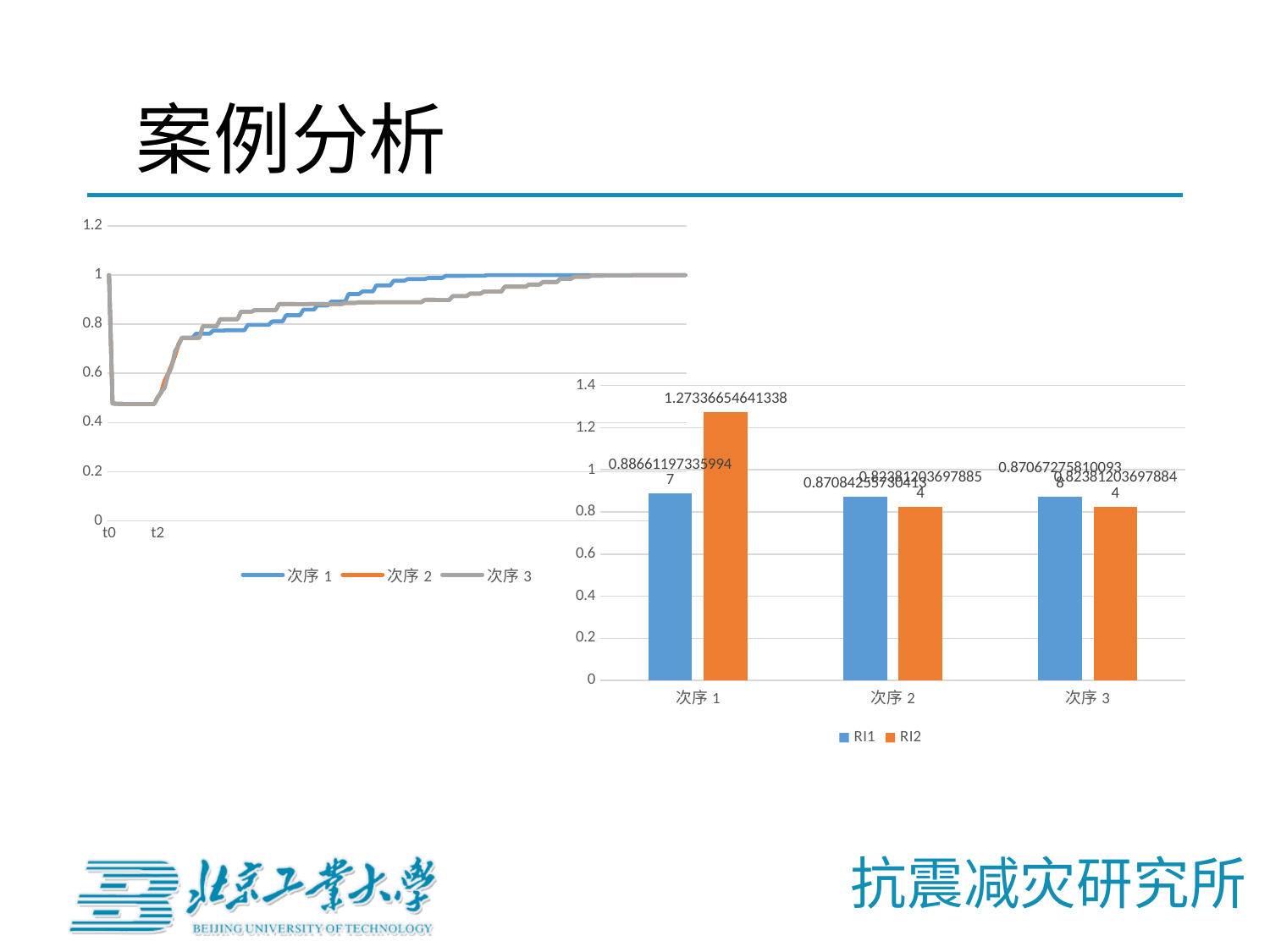

# 案例分析

### Chart

| Category | 次序1 | 次序2 | 次序3 |
|---|---|---|---|
| t0 | 1.0 | 1.0 | 1.0 |
| t1 | 0.477530721783254 | 0.477530721783254 | 0.477530721783254 |
|  | 0.476428939598921 | 0.476428939598921 | 0.476428939598921 |
|  | 0.475878675844123 | 0.475878675844123 | 0.475878675844123 |
|  | 0.475604860506816 | 0.475604860506816 | 0.475604860506816 |
|  | 0.47547055087231 | 0.47547055087231 | 0.47547055087231 |
|  | 0.475408270548594 | 0.475408270548594 | 0.475408270548594 |
|  | 0.475384768424718 | 0.475384768424718 | 0.475384768424718 |
|  | 0.475380089434086 | 0.475380089434086 | 0.475380089434086 |
|  | 0.475379887864382 | 0.475379887864382 | 0.475379887864382 |
|  | 0.475379887596517 | 0.475379887596517 | 0.475379887596517 |
|  | 0.475379887385175 | 0.475379887385175 | 0.475379887385175 |
|  | 0.475379887460735 | 0.475379887460735 | 0.475379887460735 |
|  | 0.475379887729039 | 0.475379887729039 | 0.475379887729039 |
| t2 | 0.502307219114369 | 0.502307219114369 | 0.499559348439736 |
|  | 0.521933113730046 | 0.521933113730046 | 0.525191001835465 |
|  | 0.569630277905652 | 0.569630277905652 | 0.540371192533383 |
|  | 0.598410296446636 | 0.598410296446636 | 0.593756911064683 |
|  | 0.633503833853898 | 0.633503833853898 | 0.625049256461751 |
|  | 0.671507299039089 | 0.671507299039089 | 0.690856839671886 |
|  | 0.718970867834624 | 0.718970867834624 | 0.713429423936915 |
| t3 | 0.74451682034526 | 0.74451682034526 | 0.744548783801259 |
|  | 0.744516818713609 | 0.744516818713609 | 0.74451692071084 |
|  | 0.744516818713637 | 0.744516818713637 | 0.744516818714672 |
|  | 0.744516818713613 | 0.744516818713613 | 0.744516818713671 |
|  | 0.761464566282376 | 0.744516818713678 | 0.744516818713592 |
|  | 0.761464566281931 | 0.7445168187137 | 0.744516818713523 |
|  | 0.761464566281957 | 0.791596768294076 | 0.791596768294072 |
|  | 0.76146456628195 | 0.791590473187634 | 0.791590473187603 |
|  | 0.761464566281897 | 0.791590472238014 | 0.791590472238058 |
|  | 0.774482397507457 | 0.791590472238067 | 0.791590472237986 |
|  | 0.774482389672381 | 0.791590472238022 | 0.791590472238025 |
|  | 0.774482389672236 | 0.820284810380628 | 0.820284810380608 |
|  | 0.774482389672302 | 0.820284618842102 | 0.820284618842119 |
|  | 0.775973792414909 | 0.820284618834724 | 0.820284618834699 |
|  | 0.77597379241483 | 0.820284618834667 | 0.820284618834679 |
|  | 0.775973792414825 | 0.820284618834701 | 0.820284618834605 |
|  | 0.775973792414859 | 0.820284618834686 | 0.820284618834687 |
|  | 0.775973792414821 | 0.850953491669661 | 0.850953491669727 |
|  | 0.775973792414779 | 0.850953491693762 | 0.850953491693798 |
|  | 0.797647614830476 | 0.85095349169383 | 0.850953491693796 |
|  | 0.797647552069385 | 0.850953491693803 | 0.850953491693817 |
|  | 0.797647552069188 | 0.857695385699253 | 0.857695385699247 |
|  | 0.79764755206925 | 0.857695382046585 | 0.857695382046548 |
|  | 0.797647552069237 | 0.857695382046551 | 0.857695382046534 |
|  | 0.797647552069318 | 0.857695382046533 | 0.857695382046539 |
|  | 0.797647552069283 | 0.857695382046518 | 0.857695382046544 |
|  | 0.811693109165519 | 0.857695382046529 | 0.857695382046539 |
|  | 0.811693109151713 | 0.857695382046535 | 0.857695382046513 |
|  | 0.811693109151681 | 0.882183851372964 | 0.882183851372978 |
|  | 0.811693109151782 | 0.882183851368083 | 0.882183851368072 |
|  | 0.836685785744322 | 0.882183851368067 | 0.882183851368058 |
|  | 0.836686212181439 | 0.88218385136811 | 0.882183851368079 |
|  | 0.836686213160601 | 0.882183851368068 | 0.882183851368069 |
|  | 0.836686213160476 | 0.881833808726859 | 0.881833808726845 |
|  | 0.836686213160544 | 0.881833977858436 | 0.881833977858464 |
|  | 0.859448944994083 | 0.881833977878868 | 0.881833977878855 |
|  | 0.859448944977993 | 0.881833977878885 | 0.881833977878847 |
|  | 0.859448944977929 | 0.882965254112692 | 0.882965254112684 |
|  | 0.859448944978031 | 0.882964508899094 | 0.882964508899072 |
|  | 0.876515688490307 | 0.88296450883692 | 0.882964508836932 |
|  | 0.876516006627444 | 0.882964508836948 | 0.882964508836965 |
|  | 0.876516006643166 | 0.882108268615222 | 0.882108268615192 |
|  | 0.876516006643033 | 0.882108087225892 | 0.882108087225893 |
|  | 0.892132810727732 | 0.882108087219457 | 0.882108087219417 |
|  | 0.892132810958511 | 0.882108087219431 | 0.882108087219448 |
|  | 0.892132810958474 | 0.882108087219498 | 0.882108087219389 |
|  | 0.892132810958551 | 0.882108087219424 | 0.882108087219492 |
|  | 0.892132810958466 | 0.886919375491749 | 0.886919375491739 |
|  | 0.922987521882 | 0.886920349768954 | 0.886920349768957 |
|  | 0.92298743547264 | 0.886920350314599 | 0.886920350314602 |
|  | 0.92298743547252 | 0.886920350314609 | 0.886920350314604 |
|  | 0.922987435472576 | 0.889372368594019 | 0.889372368594029 |
|  | 0.933457001850636 | 0.889372367437449 | 0.889372367437451 |
|  | 0.933457001850015 | 0.889372367437446 | 0.889372367437447 |
|  | 0.93345700185004 | 0.889372367437439 | 0.889372367437452 |
|  | 0.933457001850036 | 0.889372367437456 | 0.889372367437441 |
|  | 0.958161038169008 | 0.889752456165202 | 0.889752456165211 |
|  | 0.958159283035968 | 0.889750240319778 | 0.889750240319778 |
|  | 0.95815928271526 | 0.889750239820281 | 0.88975023982028 |
|  | 0.958159282715381 | 0.889750239820276 | 0.889750239820284 |
|  | 0.958159282715261 | 0.889750239820283 | 0.889750239820278 |
|  | 0.976785597208323 | 0.889857914310856 | 0.889857914310859 |
|  | 0.976785597206162 | 0.889857483495002 | 0.889857483495003 |
|  | 0.976785597206151 | 0.889857482762234 | 0.889857482762235 |
|  | 0.976785597206179 | 0.889857482762249 | 0.889857482762234 |
|  | 0.98369948200263 | 0.88982388094929 | 0.889823880949287 |
|  | 0.983699459331097 | 0.889815819729884 | 0.88981581972989 |
|  | 0.983699459330432 | 0.889816082878806 | 0.889816082878821 |
|  | 0.983699459330369 | 0.889816083033055 | 0.889816083033082 |
|  | 0.983699459330422 | 0.889816083033077 | 0.889816083033069 |
|  | 0.983699459330412 | 0.899267472997085 | 0.899267472997102 |
|  | 0.98842803458673 | 0.899263875312985 | 0.899263875312995 |
|  | 0.98842803448338 | 0.899263874803089 | 0.899263874803139 |
|  | 0.988428034483331 | 0.899263874803157 | 0.899263874803082 |
|  | 0.988428034483307 | 0.898422561527363 | 0.89842256152734 |
|  | 0.988428034483322 | 0.898422659908239 | 0.898422659908238 |
|  | 0.996840995878718 | 0.898422659944266 | 0.898422659944267 |
|  | 0.996840995854445 | 0.898422659944267 | 0.898422659944265 |
| t4 | 0.996840995854435 | 0.91474630710723 | 0.914746307107225 |
|  | 0.996840995854443 | 0.914746306575011 | 0.914746306575006 |
|  | 0.996840995854444 | 0.914746306575003 | 0.914746306575004 |
|  | 0.996840995854432 | 0.914746306575003 | 0.914746306575003 |
|  | 0.997367181132805 | 0.914746306575012 | 0.914746306575014 |
|  | 0.997367181400663 | 0.924487013880225 | 0.924487013880197 |
|  | 0.997367181400674 | 0.924487334978814 | 0.924487334978813 |
|  | 0.997367181400675 | 0.924487335004635 | 0.924487335004625 |
|  | 0.99736718140067 | 0.924487335004631 | 0.924487335004642 |
|  | 0.997367181400671 | 0.932918239386003 | 0.932918239386009 |
|  | 1.0 | 0.932918226257157 | 0.93291822625716 |
|  | 1.0 | 0.932918226257007 | 0.932918226257009 |
|  | 1.0 | 0.93291822625701 | 0.932918226257012 |
|  | 1.0 | 0.932918226257003 | 0.93291822625701 |
|  | 1.0 | 0.932918226257018 | 0.932918226257018 |
|  | 1.0 | 0.95272275599863 | 0.952722755998631 |
|  | 1.0 | 0.95272275597266 | 0.952722755972659 |
|  | 1.0 | 0.952722755972665 | 0.952722755972665 |
|  | 1.0 | 0.952722755972669 | 0.952722755972665 |
|  | 1.0 | 0.952722755972674 | 0.952722755972674 |
|  | 1.0 | 0.95272275597266 | 0.952722755972656 |
|  | 1.0 | 0.952722755972665 | 0.952722755972666 |
|  | 1.0 | 0.961610123461879 | 0.961610123461881 |
|  | 1.0 | 0.96161012320993 | 0.961610123209927 |
|  | 1.0 | 0.961610123209926 | 0.96161012320992 |
|  | 1.0 | 0.961610123209931 | 0.961610123209933 |
|  | 1.0 | 0.971765396361247 | 0.971765396361248 |
|  | 1.0 | 0.971765396360745 | 0.971765396360747 |
|  | 1.0 | 0.971765396360746 | 0.971765396360746 |
|  | 1.0 | 0.971765396360744 | 0.971765396360747 |
|  | 1.0 | 0.971765396360746 | 0.971765396360744 |
|  | 1.0 | 0.984973512912893 | 0.984973512912907 |
|  | 1.0 | 0.984973438597958 | 0.98497343859796 |
|  | 1.0 | 0.984973438573199 | 0.984973438573197 |
|  | 1.0 | 0.984973438573192 | 0.984973438573196 |
|  | 1.0 | 0.993319199415509 | 0.993319199415524 |
|  | 1.0 | 0.993319199418484 | 0.993319199418492 |
|  | 1.0 | 0.993319199418492 | 0.993319199418502 |
|  | 1.0 | 0.993319199418509 | 0.993319199418472 |
|  | 1.0 | 0.993319199418472 | 0.993319199418493 |
|  | 1.0 | 0.99753023226992 | 0.997530232269916 |
|  | 1.0 | 0.997530231518646 | 0.997530231518646 |
|  | 1.0 | 0.99753023151864 | 0.997530231518642 |
|  | 1.0 | 0.997530231518645 | 0.997530231518645 |
|  | 1.0 | 0.998549472672763 | 0.998549472672763 |
|  | 1.0 | 0.998549472698013 | 0.998549472698012 |
|  | 1.0 | 0.998549472698012 | 0.998549472698013 |
|  | 1.0 | 0.998549472698013 | 0.998549472698013 |
|  | 1.0 | 0.998668040246165 | 0.998668040246165 |
|  | 1.0 | 0.998668040192636 | 0.998668040192636 |
|  | 1.0 | 0.998668040192636 | 0.998668040192636 |
|  | 1.0 | 0.998668040192636 | 0.998668040192636 |
|  | 1.0 | 1.0 | 1.0 |
|  | 1.0 | 1.0 | 1.0 |
|  | 1.0 | 1.0 | 1.0 |
|  | 1.0 | 1.0 | 1.0 |
|  | 1.0 | 1.0 | 1.0 |
|  | 1.0 | 1.0 | 1.0 |
|  | 1.0 | 1.0 | 1.0 |
|  | 1.0 | 1.0 | 1.0 |
|  | 1.0 | 1.0 | 1.0 |
|  | 1.0 | 1.0 | 1.0 |
|  | 1.0 | 1.0 | 1.0 |
|  | 1.0 | 1.0 | 1.0 |
|  | 1.0 | 1.0 | 1.0 |
|  | 1.0 | 1.0 | 1.0 |
|  | 1.0 | 1.0 | 1.0 |
| t5 | 1.0 | 1.0 | 1.0 |

### Chart

| Category | RI1 | RI2 |
|---|---|---|
| 次序1 | 0.886611973359947 | 1.27336654641338 |
| 次序2 | 0.87084255730413 | 0.823812036978854 |
| 次序3 | 0.870672758100938 | 0.823812036978844 |